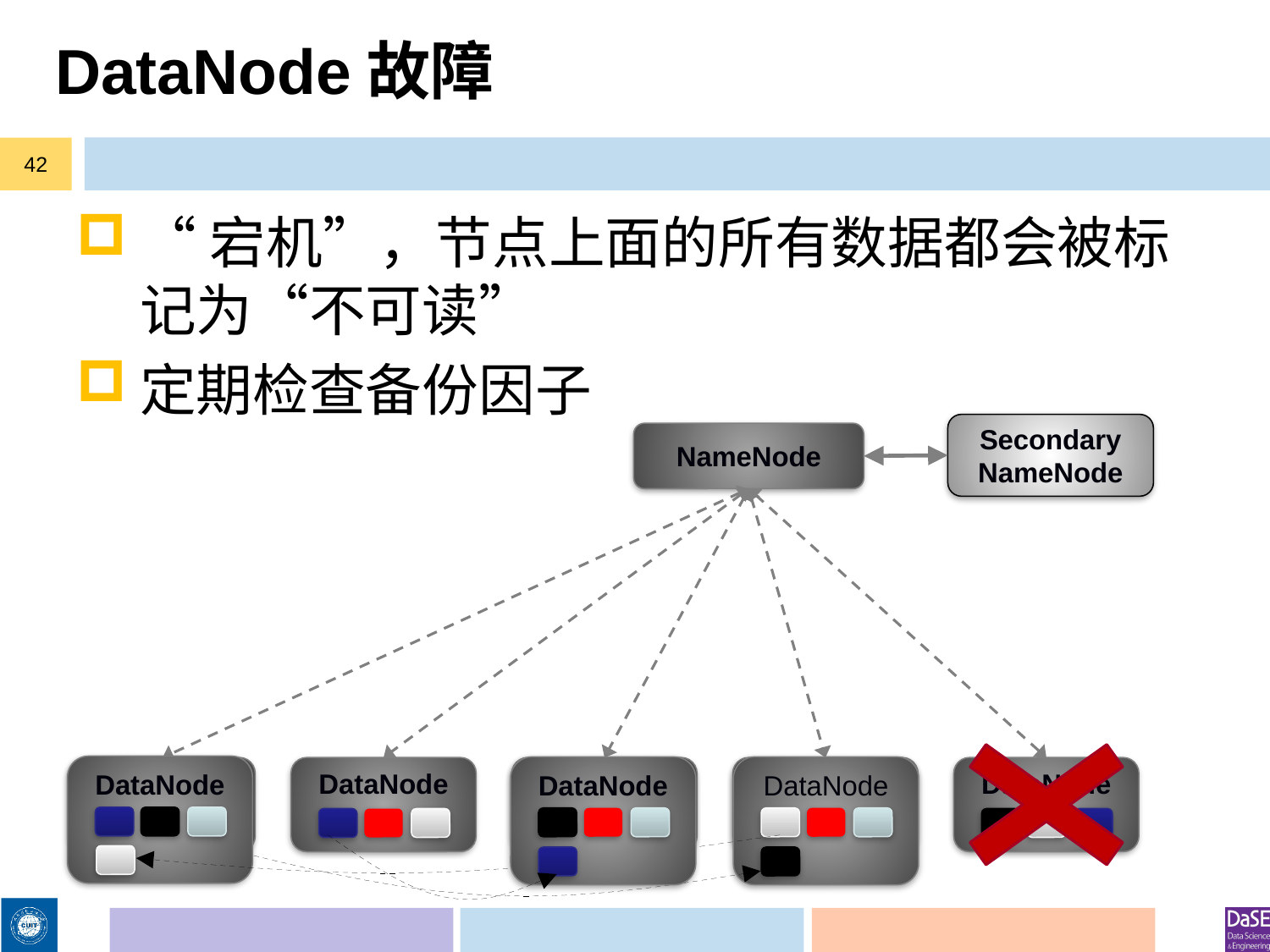

# DataNode故障
42
“宕机”，节点上面的所有数据都会被标记为“不可读”
定期检查备份因子
Secondary
NameNode
NameNode

DataNode

DataNode

DataNode

DataNode

DataNode

DataNode

DataNode

DataNode